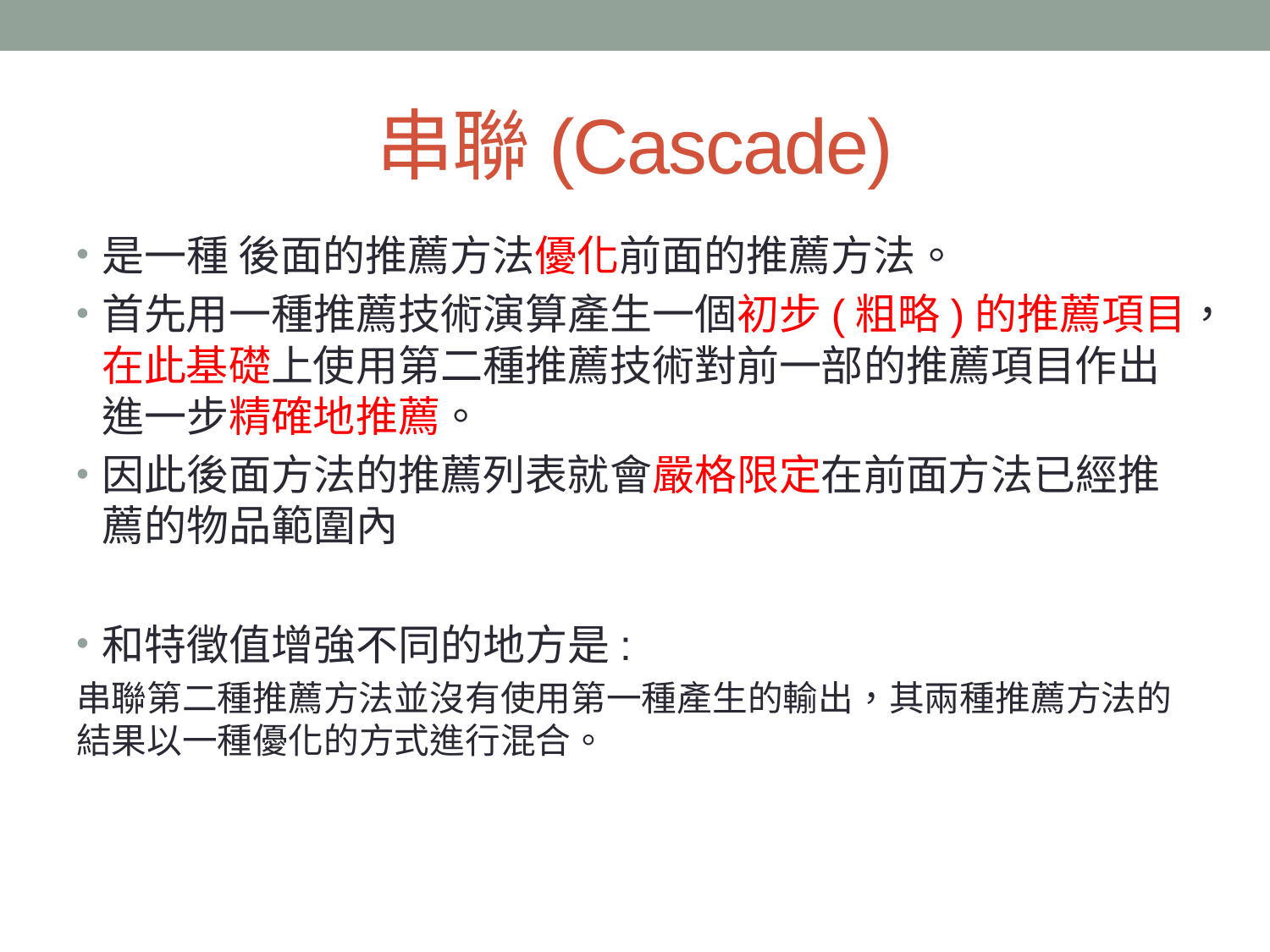

# 串聯(Cascade)
是一種 後面的推薦方法優化前面的推薦方法。
首先用一種推薦技術演算產生一個初步(粗略)的推薦項目，在此基礎上使用第二種推薦技術對前一部的推薦項目作出進一步精確地推薦。
因此後面方法的推薦列表就會嚴格限定在前面方法已經推薦的物品範圍內

和特徵值增強不同的地方是:
串聯第二種推薦方法並沒有使用第一種產生的輸出，其兩種推薦方法的結果以一種優化的方式進行混合。